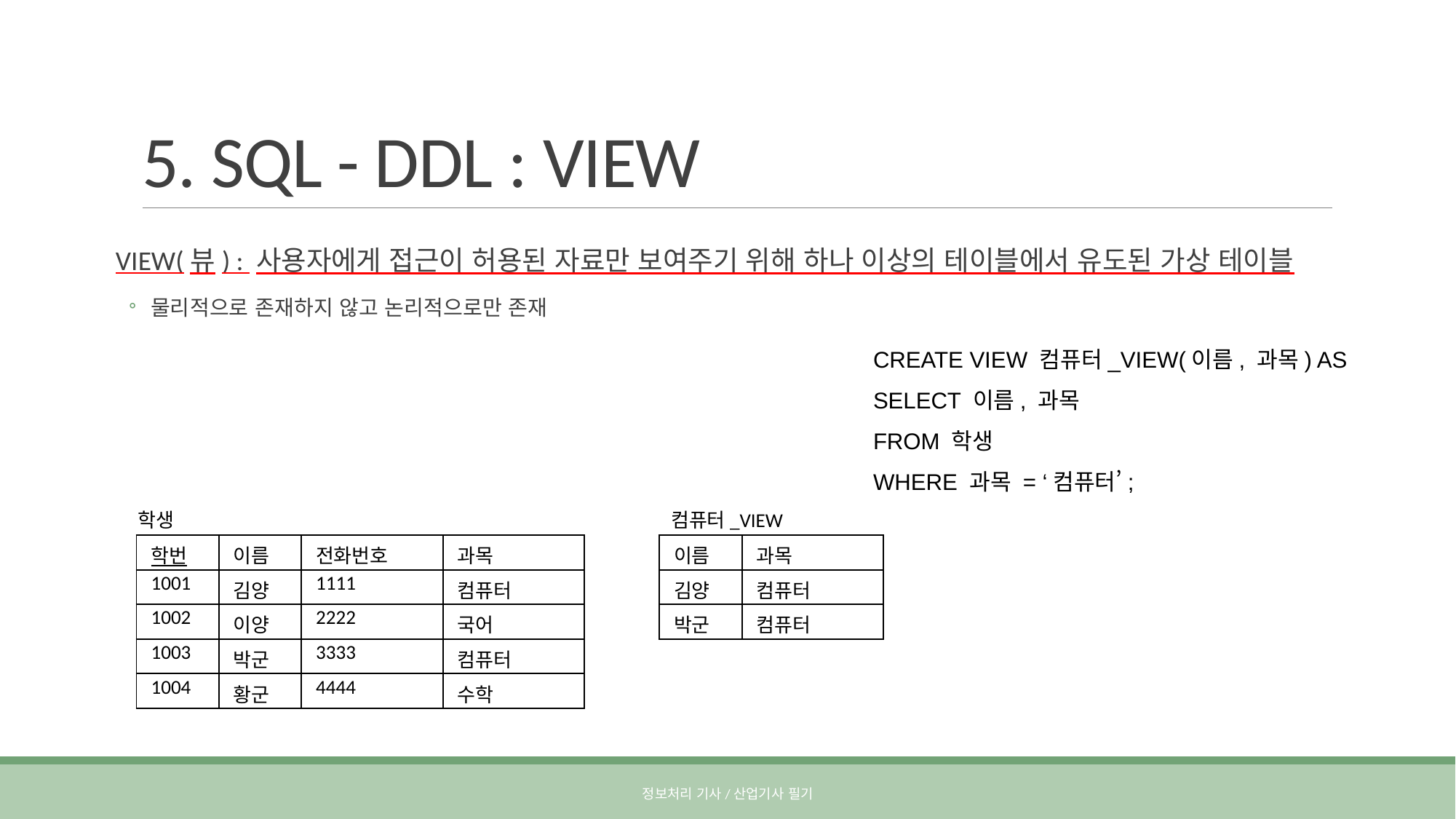

# 5. SQL - DDL : VIEW
VIEW(뷰) : 사용자에게 접근이 허용된 자료만 보여주기 위해 하나 이상의 테이블에서 유도된 가상 테이블
물리적으로 존재하지 않고 논리적으로만 존재
CREATE VIEW 컴퓨터_VIEW(이름, 과목) AS
SELECT 이름, 과목
FROM 학생
WHERE 과목 = ‘컴퓨터’;
학생
컴퓨터_VIEW
| 학번 | 이름 | 전화번호 | 과목 |
| --- | --- | --- | --- |
| 1001 | 김양 | 1111 | 컴퓨터 |
| 1002 | 이양 | 2222 | 국어 |
| 1003 | 박군 | 3333 | 컴퓨터 |
| 1004 | 황군 | 4444 | 수학 |
| 이름 | 과목 |
| --- | --- |
| 김양 | 컴퓨터 |
| 박군 | 컴퓨터 |
정보처리 기사/산업기사 필기